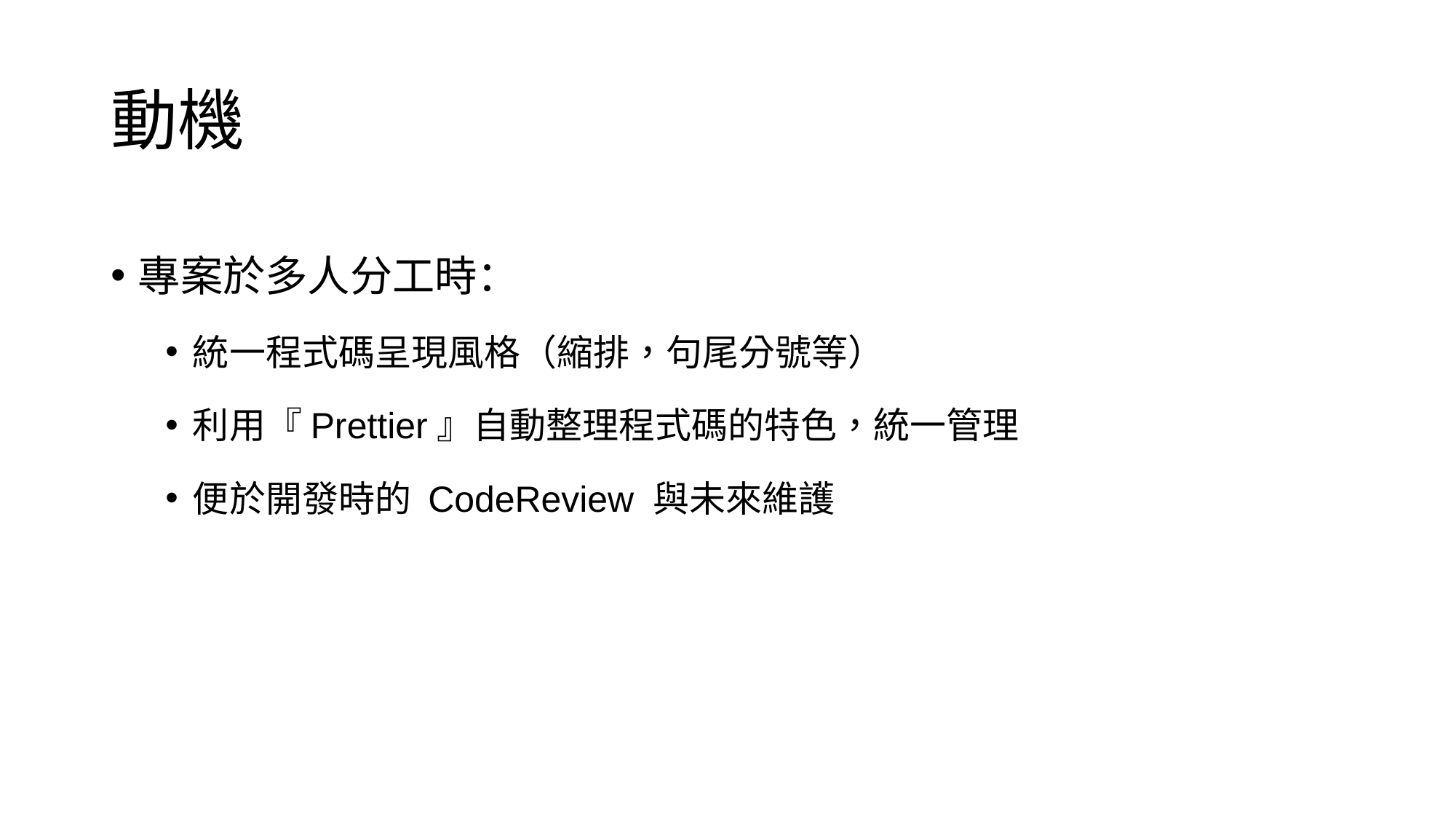

# 動機
專案於多人分工時：
統一程式碼呈現風格（縮排，句尾分號等）
利用『Prettier』自動整理程式碼的特色，統一管理
便於開發時的 CodeReview 與未來維護